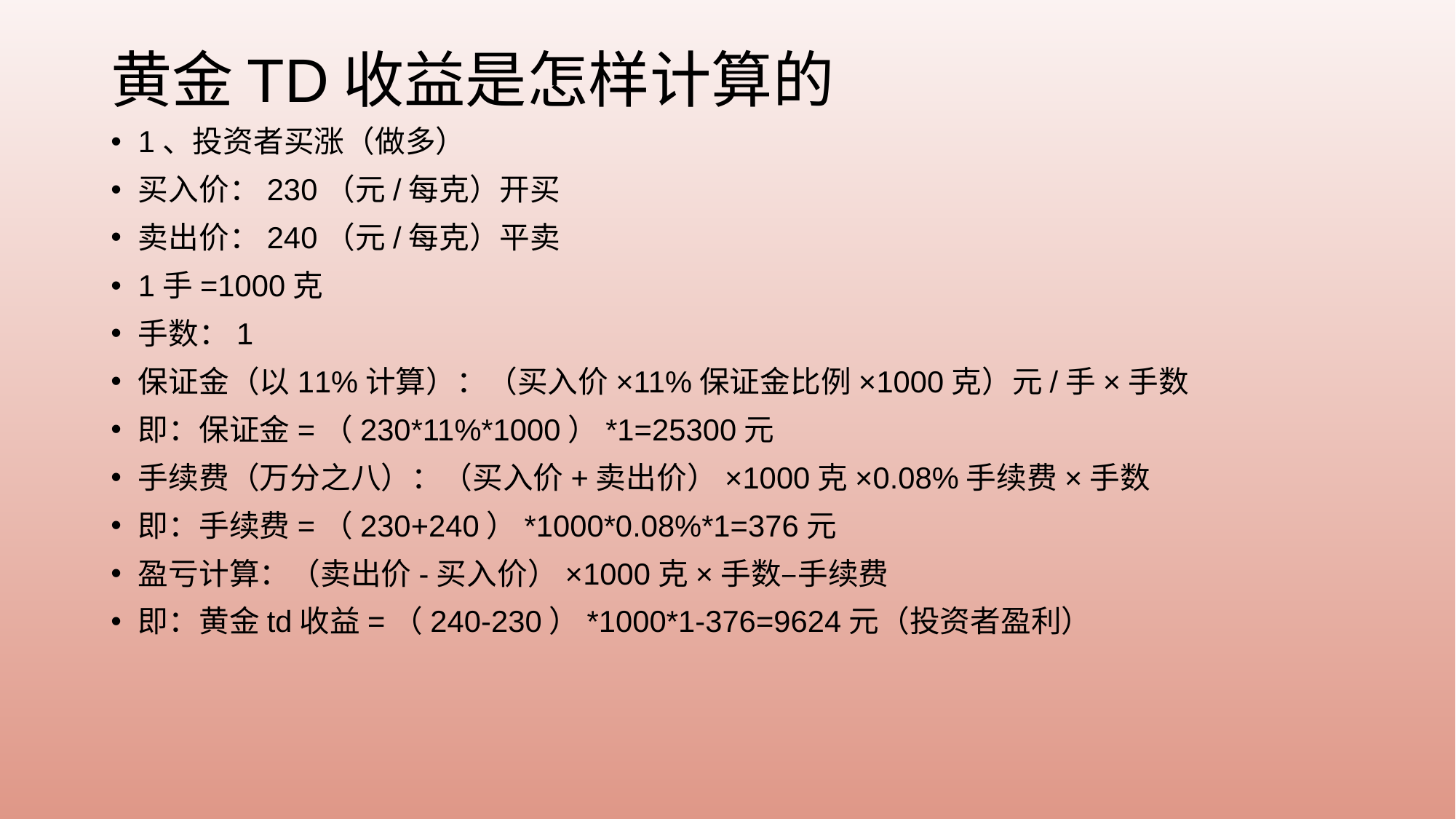

# 黄金TD收益是怎样计算的
1、投资者买涨（做多）
买入价：230（元/每克）开买
卖出价：240（元/每克）平卖
1手=1000克
手数：1
保证金（以11%计算）：（买入价×11%保证金比例×1000克）元/手×手数
即：保证金=（230*11%*1000）*1=25300元
手续费（万分之八）：（买入价+卖出价）×1000克×0.08%手续费×手数
即：手续费=（230+240）*1000*0.08%*1=376元
盈亏计算：（卖出价-买入价）×1000克×手数–手续费
即：黄金td收益=（240-230）*1000*1-376=9624元（投资者盈利）